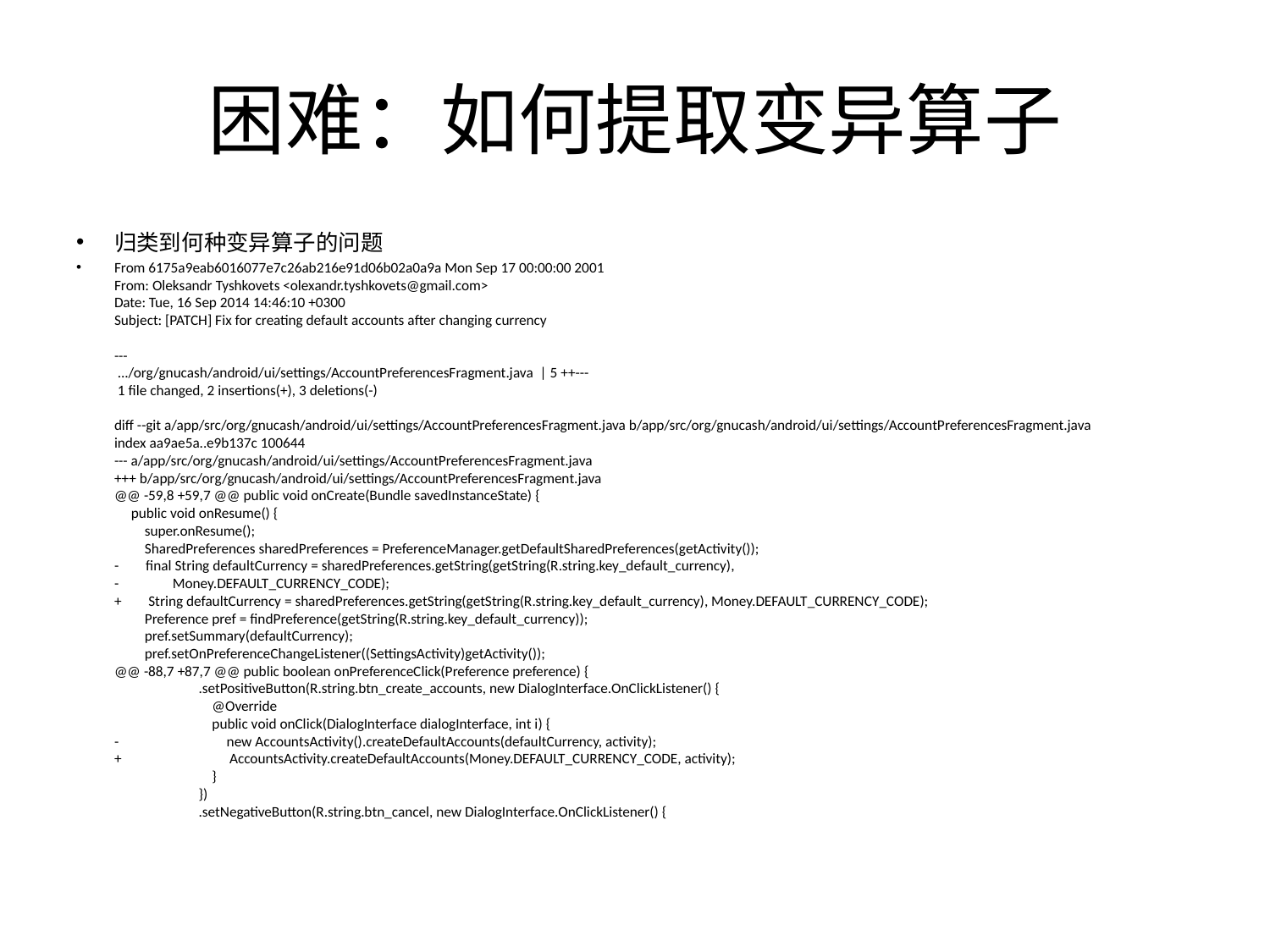

# 困难：如何提取变异算子
归类到何种变异算子的问题
From 6175a9eab6016077e7c26ab216e91d06b02a0a9a Mon Sep 17 00:00:00 2001
From: Oleksandr Tyshkovets <olexandr.tyshkovets@gmail.com>
Date: Tue, 16 Sep 2014 14:46:10 +0300
Subject: [PATCH] Fix for creating default accounts after changing currency
---
 .../org/gnucash/android/ui/settings/AccountPreferencesFragment.java  | 5 ++---
 1 file changed, 2 insertions(+), 3 deletions(-)
diff --git a/app/src/org/gnucash/android/ui/settings/AccountPreferencesFragment.java b/app/src/org/gnucash/android/ui/settings/AccountPreferencesFragment.java
index aa9ae5a..e9b137c 100644
--- a/app/src/org/gnucash/android/ui/settings/AccountPreferencesFragment.java
+++ b/app/src/org/gnucash/android/ui/settings/AccountPreferencesFragment.java
@@ -59,8 +59,7 @@ public void onCreate(Bundle savedInstanceState) {
     public void onResume() {
         super.onResume();
         SharedPreferences sharedPreferences = PreferenceManager.getDefaultSharedPreferences(getActivity());
-        final String defaultCurrency = sharedPreferences.getString(getString(R.string.key_default_currency),
-                Money.DEFAULT_CURRENCY_CODE);
+        String defaultCurrency = sharedPreferences.getString(getString(R.string.key_default_currency), Money.DEFAULT_CURRENCY_CODE);
         Preference pref = findPreference(getString(R.string.key_default_currency));
         pref.setSummary(defaultCurrency);
         pref.setOnPreferenceChangeListener((SettingsActivity)getActivity());
@@ -88,7 +87,7 @@ public boolean onPreferenceClick(Preference preference) {
                         .setPositiveButton(R.string.btn_create_accounts, new DialogInterface.OnClickListener() {
                             @Override
                             public void onClick(DialogInterface dialogInterface, int i) {
-                                new AccountsActivity().createDefaultAccounts(defaultCurrency, activity);
+                                AccountsActivity.createDefaultAccounts(Money.DEFAULT_CURRENCY_CODE, activity);
                             }
                         })
                         .setNegativeButton(R.string.btn_cancel, new DialogInterface.OnClickListener() {